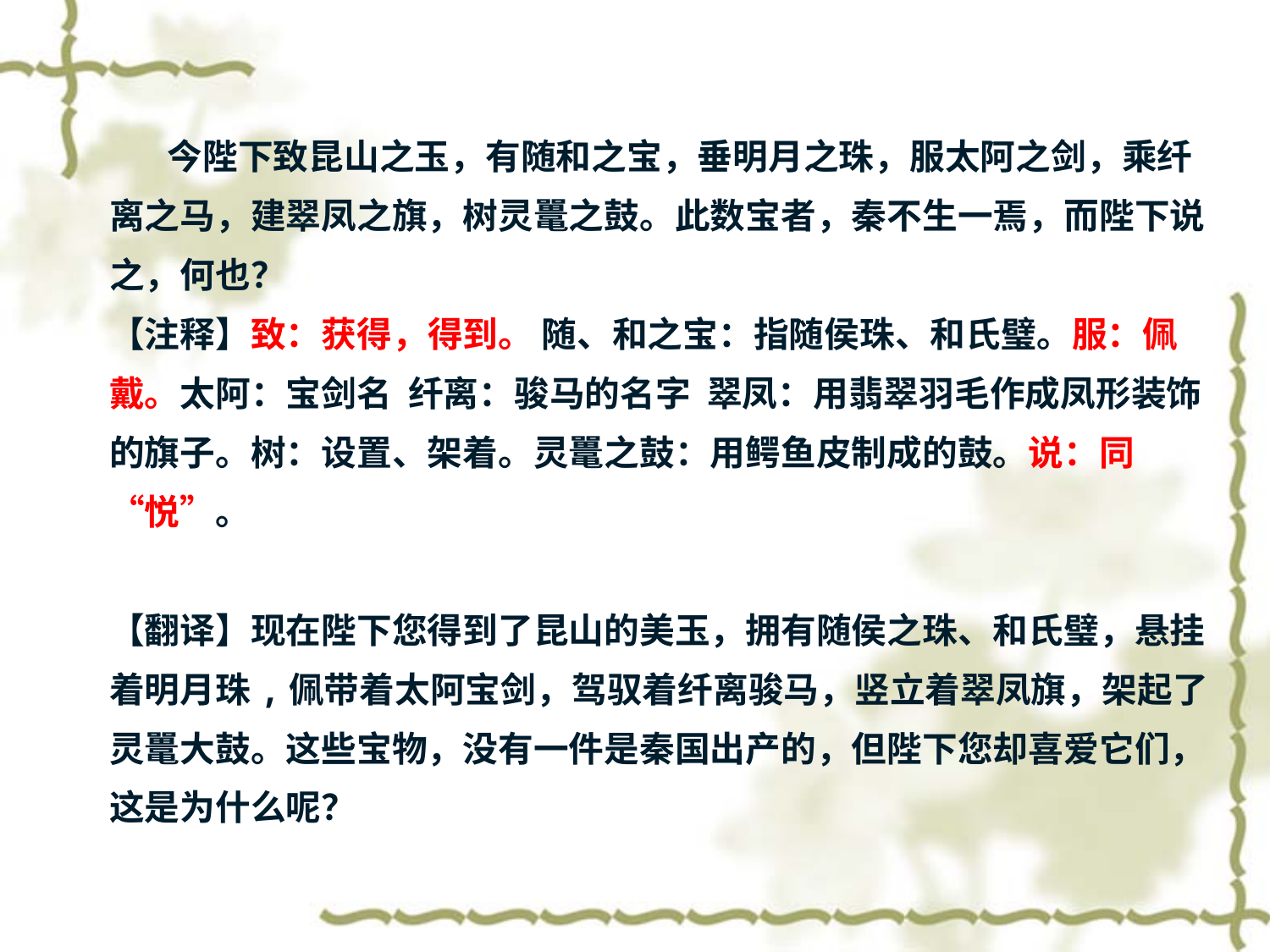

今陛下致昆山之玉，有随和之宝，垂明月之珠，服太阿之剑，乘纤离之马，建翠凤之旗，树灵鼍之鼓。此数宝者，秦不生一焉，而陛下说之，何也？
【注释】致：获得，得到。 随、和之宝：指随侯珠、和氏璧。服：佩戴。太阿：宝剑名  纤离：骏马的名字  翠凤：用翡翠羽毛作成凤形装饰的旗子。树：设置、架着。灵鼍之鼓：用鳄鱼皮制成的鼓。说：同“悦”。

【翻译】现在陛下您得到了昆山的美玉，拥有随侯之珠、和氏璧，悬挂着明月珠,佩带着太阿宝剑，驾驭着纤离骏马，竖立着翠凤旗，架起了灵鼍大鼓。这些宝物，没有一件是秦国出产的，但陛下您却喜爱它们，这是为什么呢？